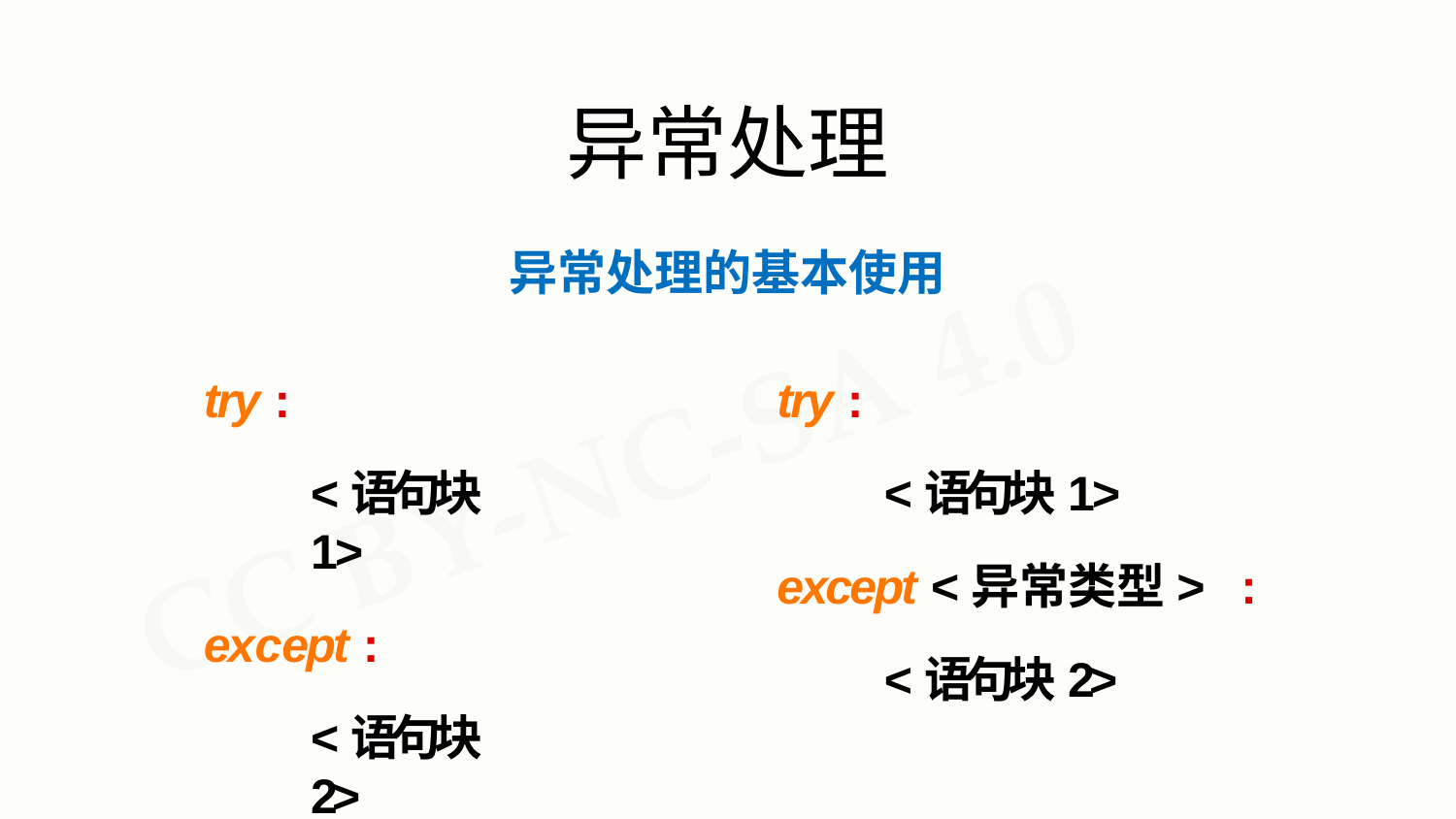

# 异常处理
异常处理的基本使用

try :
<语句块1>
except :
<语句块2>
try :
<语句块1>
except <异常类型>	:
<语句块2>